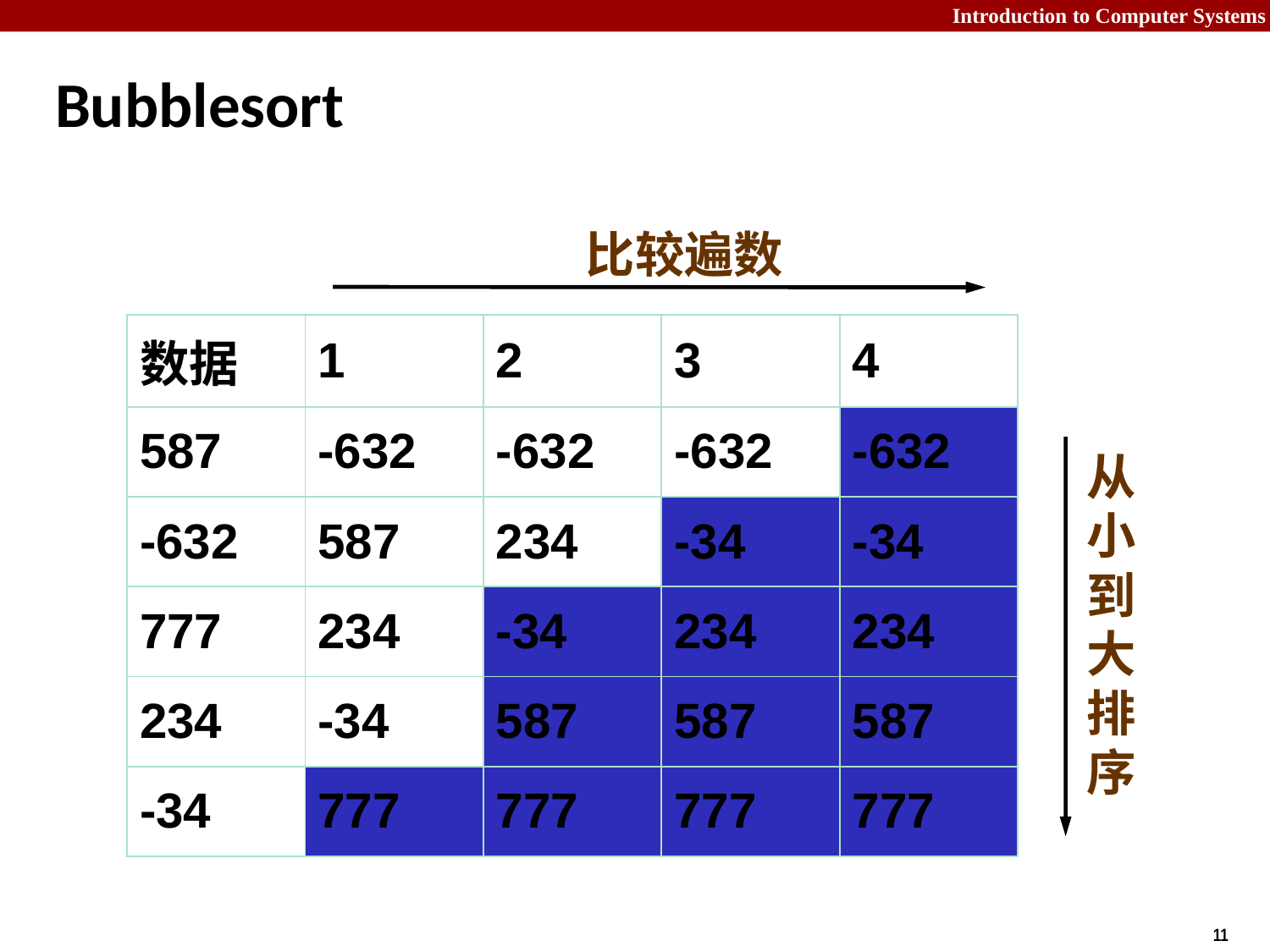

Bubblesort

比较遍数

| 数据 | 1 | 2 | 3 | 4 |
| --- | --- | --- | --- | --- |
| 587 | -632 | -632 | -632 | -632 |
| -632 | 587 | 234 | -34 | -34 |
| 777 | 234 | -34 | 234 | 234 |
| 234 | -34 | 587 | 587 | 587 |
| -34 | 777 | 777 | 777 | 777 |
从小到大排序